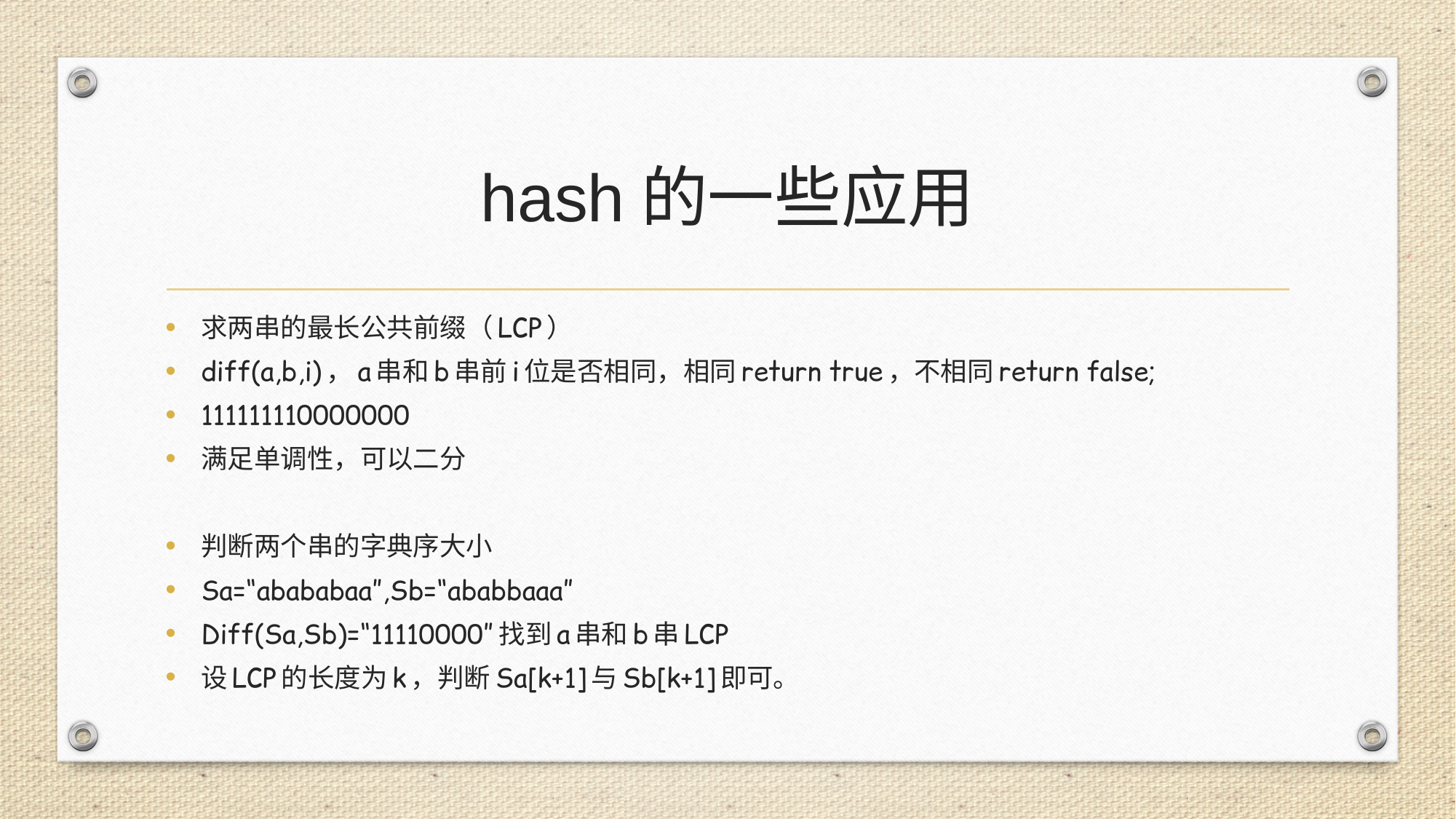

# hash的一些应用
求两串的最长公共前缀（LCP）
diff(a,b,i)，a串和b串前i位是否相同，相同return true，不相同return false;
111111110000000
满足单调性，可以二分

判断两个串的字典序大小
Sa=“abababaa”,Sb=“ababbaaa”
Diff(Sa,Sb)=“11110000”找到a串和b串LCP
设LCP的长度为k，判断Sa[k+1]与Sb[k+1]即可。